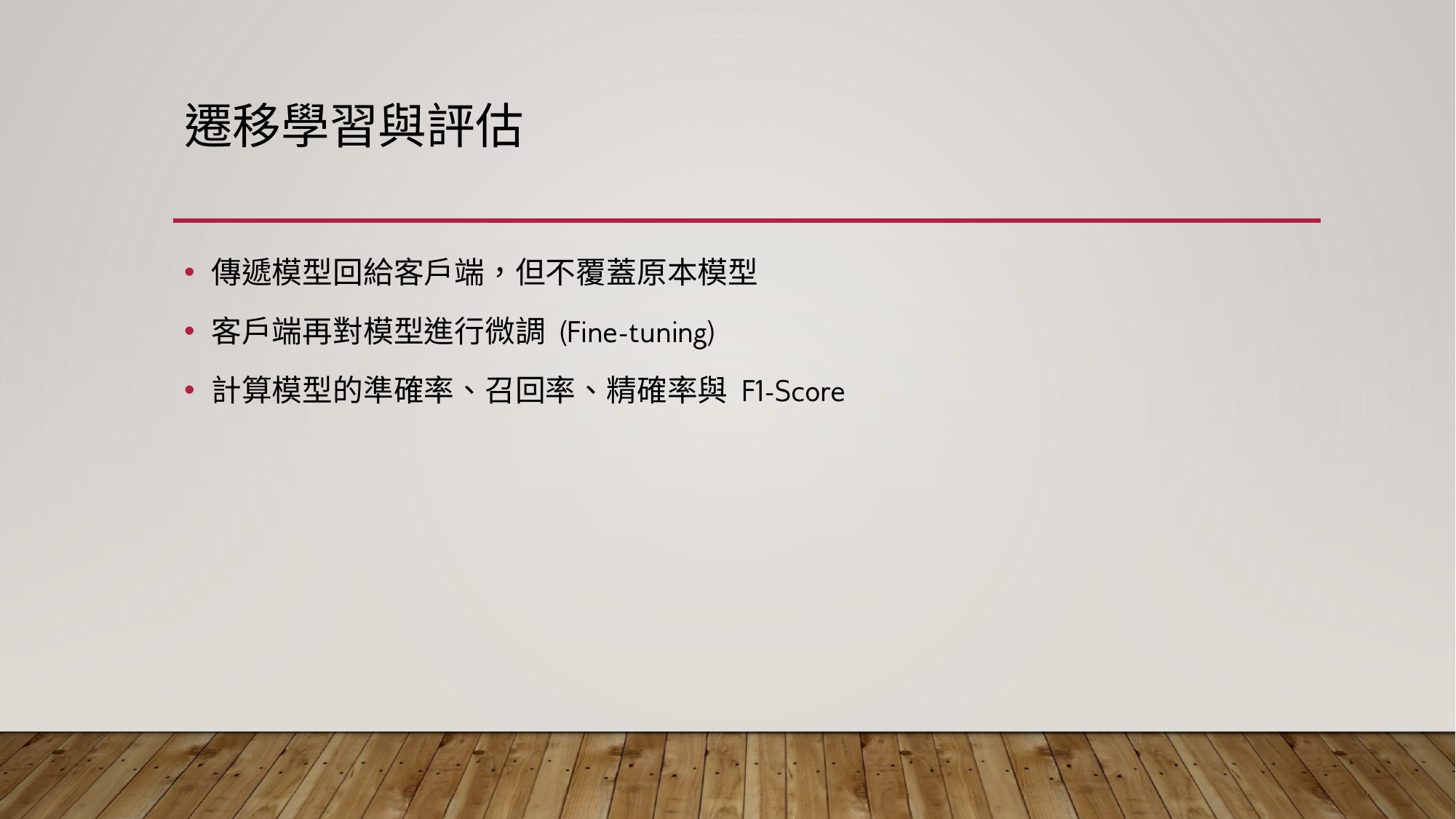

# 遷移學習與評估
傳遞模型回給客戶端，但不覆蓋原本模型
客戶端再對模型進行微調 (Fine-tuning)
計算模型的準確率、召回率、精確率與 F1-Score